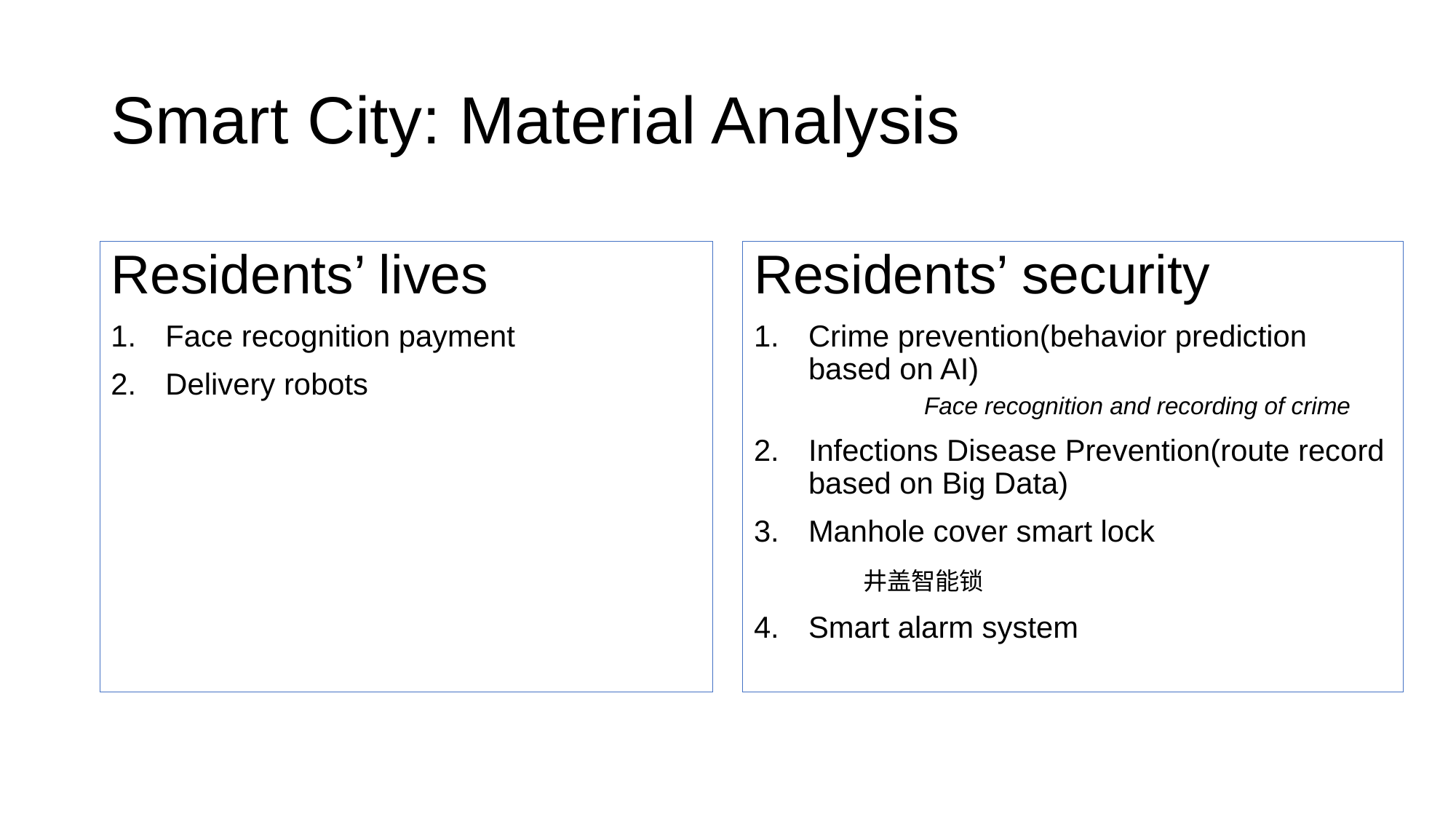

# Smart City: Material Analysis
Residents’ lives
Face recognition payment
Delivery robots
Residents’ security
Crime prevention(behavior prediction based on AI)
	 Face recognition and recording of crime
Infections Disease Prevention(route record based on Big Data)
Manhole cover smart lock
	井盖智能锁
Smart alarm system